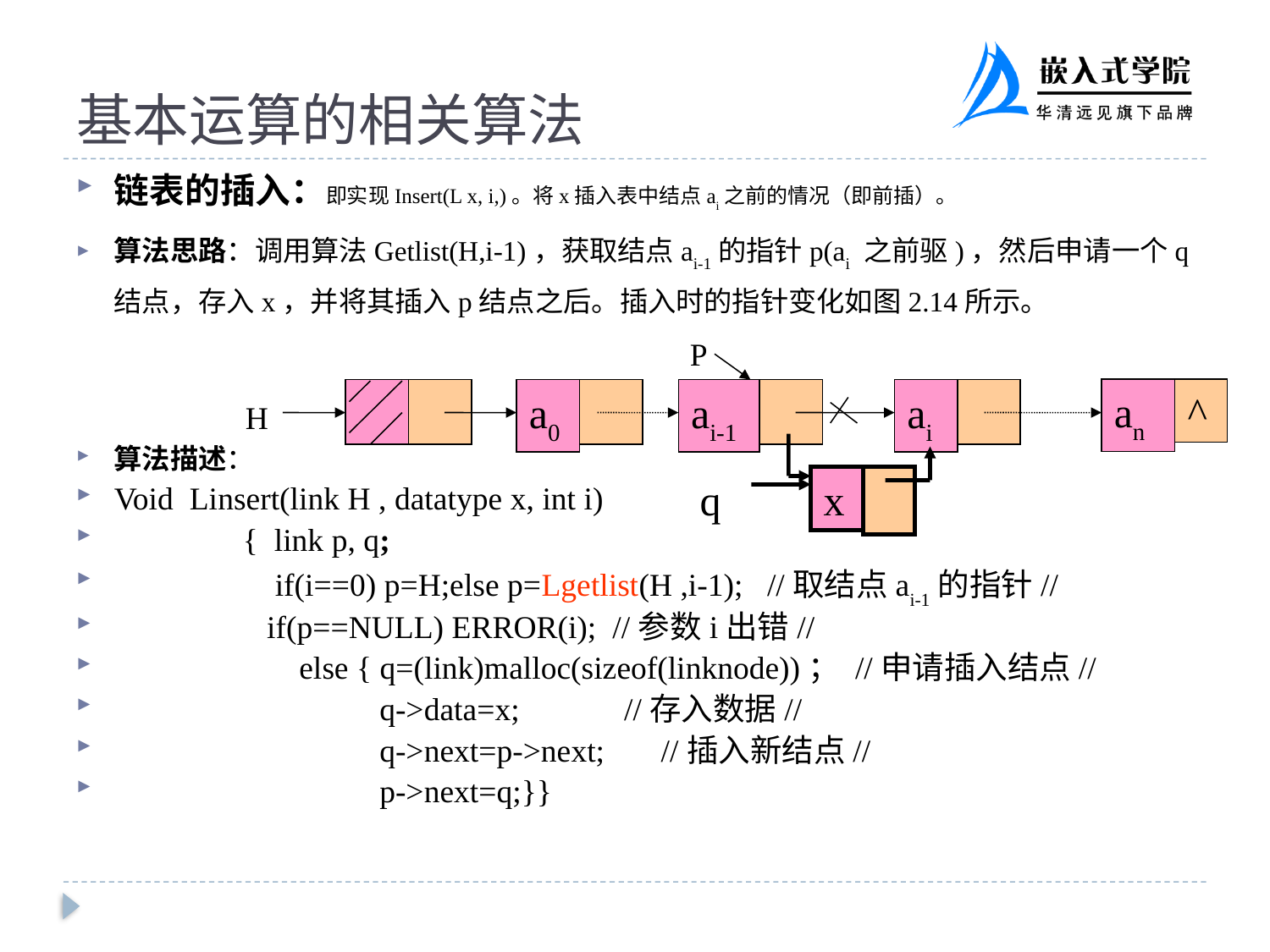

# 基本运算的相关算法
链表的插入：即实现Insert(L x, i,)。将x插入表中结点ai之前的情况（即前插）。
算法思路：调用算法Getlist(H,i-1)，获取结点ai-1的指针p(ai 之前驱)，然后申请一个q结点，存入x，并将其插入p结点之后。插入时的指针变化如图2.14所示。

算法描述：
Void  Linsert(link H , datatype x, int i)
                {  link p, q;
                    if(i==0) p=H;else p=Lgetlist(H ,i-1);   //取结点ai-1的指针//
                   if(p==NULL) ERROR(i);  //参数i出错//
                       else { q=(link)malloc(sizeof(linknode))； //申请插入结点//
                                 q->data=x;             //存入数据//
                                 q->next=p->next;       //插入新结点//
                                 p->next=q;}}
P

an
 ^

a0

ai-1

ai

H

x

 q

68